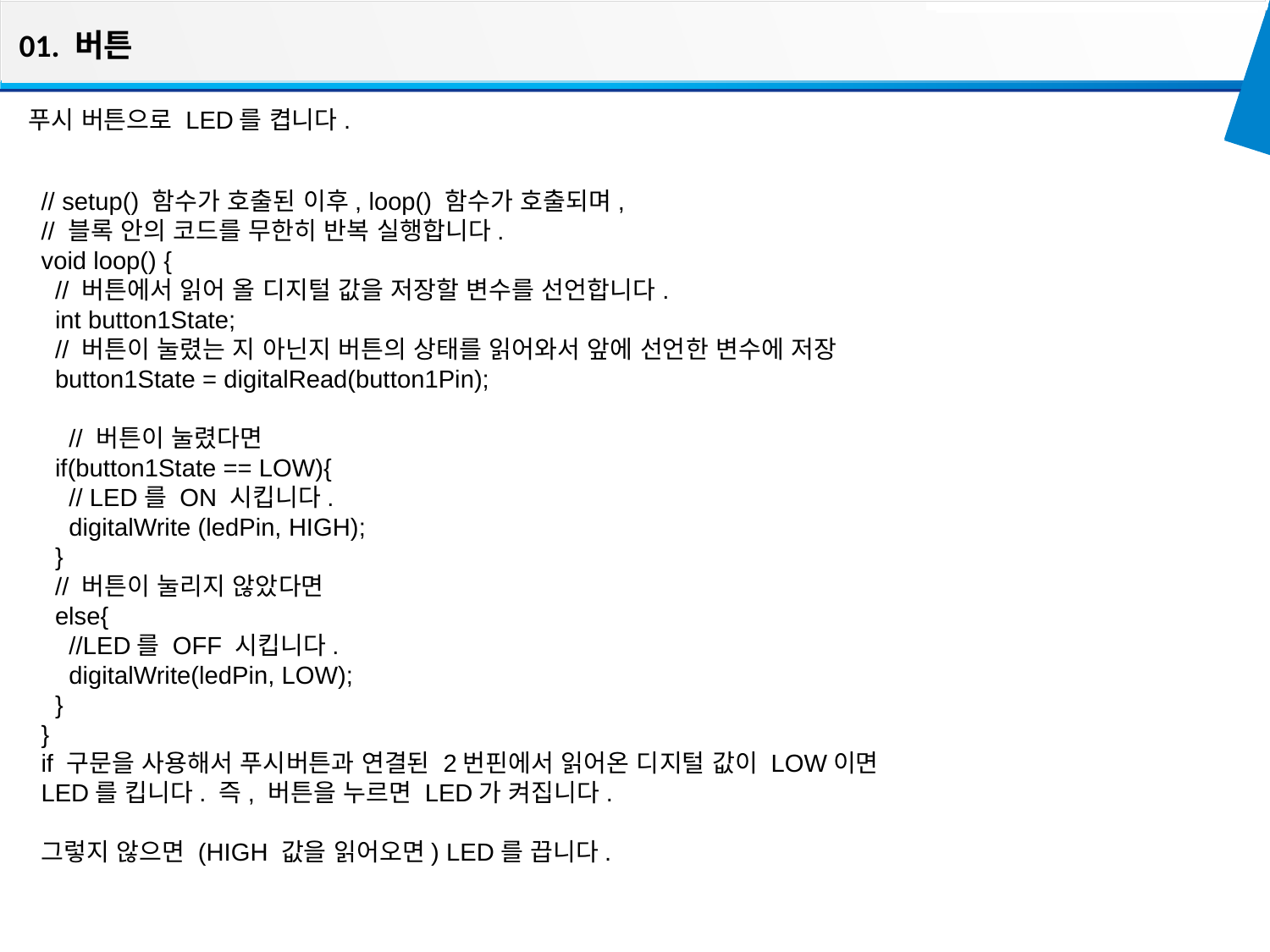

01. 버튼

푸시 버튼으로 LED를 켭니다.
// setup() 함수가 호출된 이후, loop() 함수가 호출되며,
// 블록 안의 코드를 무한히 반복 실행합니다.
void loop() {
  // 버튼에서 읽어 올 디지털 값을 저장할 변수를 선언합니다.
  int button1State;
  // 버튼이 눌렸는 지 아닌지 버튼의 상태를 읽어와서 앞에 선언한 변수에 저장
  button1State = digitalRead(button1Pin);

    // 버튼이 눌렸다면
  if(button1State == LOW){
    // LED를 ON 시킵니다.
    digitalWrite (ledPin, HIGH);
  }
  // 버튼이 눌리지 않았다면
  else{
    //LED를 OFF 시킵니다.
    digitalWrite(ledPin, LOW);
  }
}
if 구문을 사용해서 푸시버튼과 연결된 2번핀에서 읽어온 디지털 값이 LOW이면
LED를 킵니다. 즉, 버튼을 누르면 LED가 켜집니다.

그렇지 않으면 (HIGH 값을 읽어오면) LED를 끕니다.